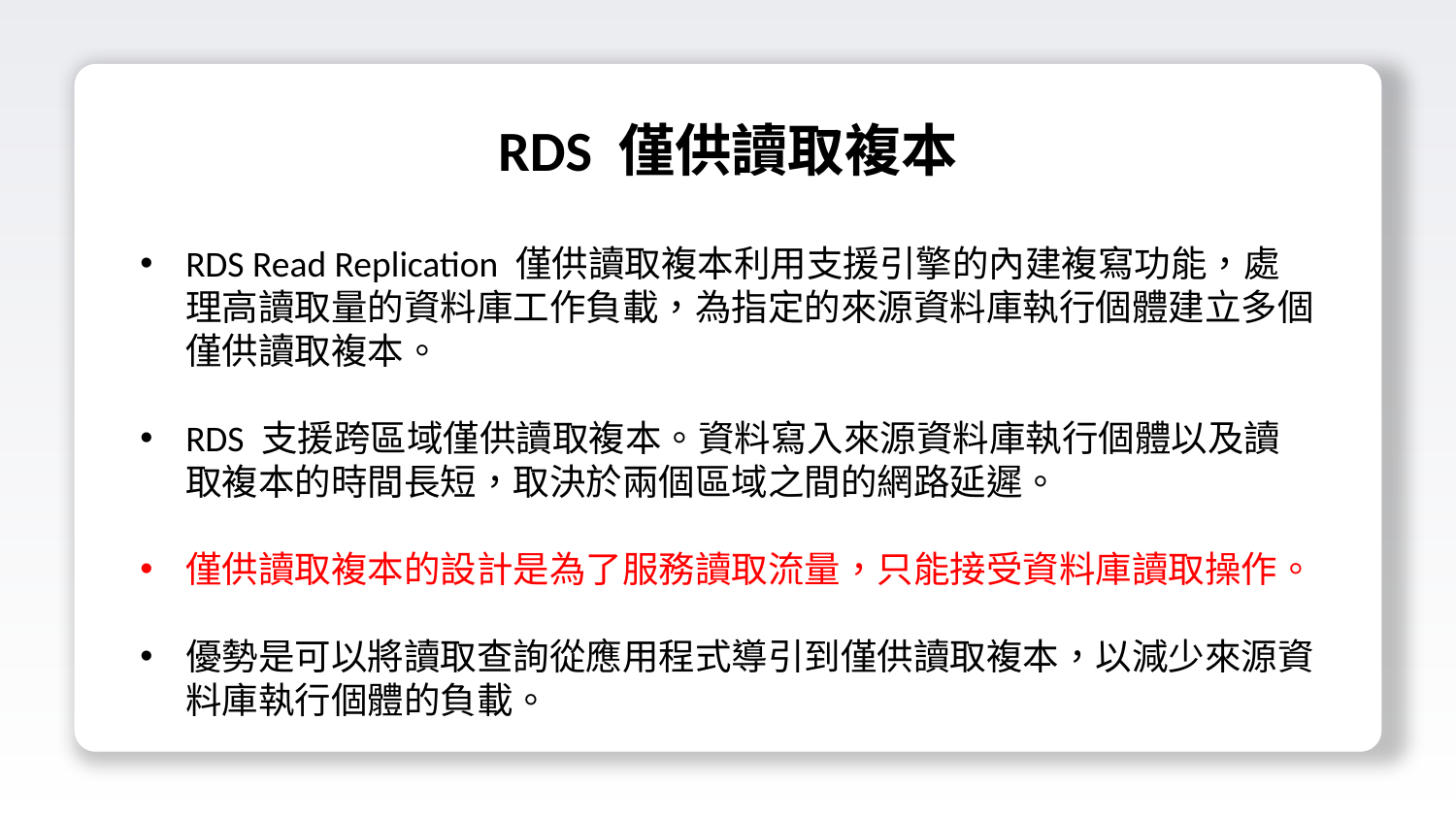

RDS 僅供讀取複本
RDS Read Replication 僅供讀取複本利用支援引擎的內建複寫功能，處理高讀取量的資料庫工作負載，為指定的來源資料庫執行個體建立多個僅供讀取複本。

RDS 支援跨區域僅供讀取複本。資料寫入來源資料庫執行個體以及讀取複本的時間長短，取決於兩個區域之間的網路延遲。

僅供讀取複本的設計是為了服務讀取流量，只能接受資料庫讀取操作。

優勢是可以將讀取查詢從應用程式導引到僅供讀取複本，以減少來源資料庫執行個體的負載。